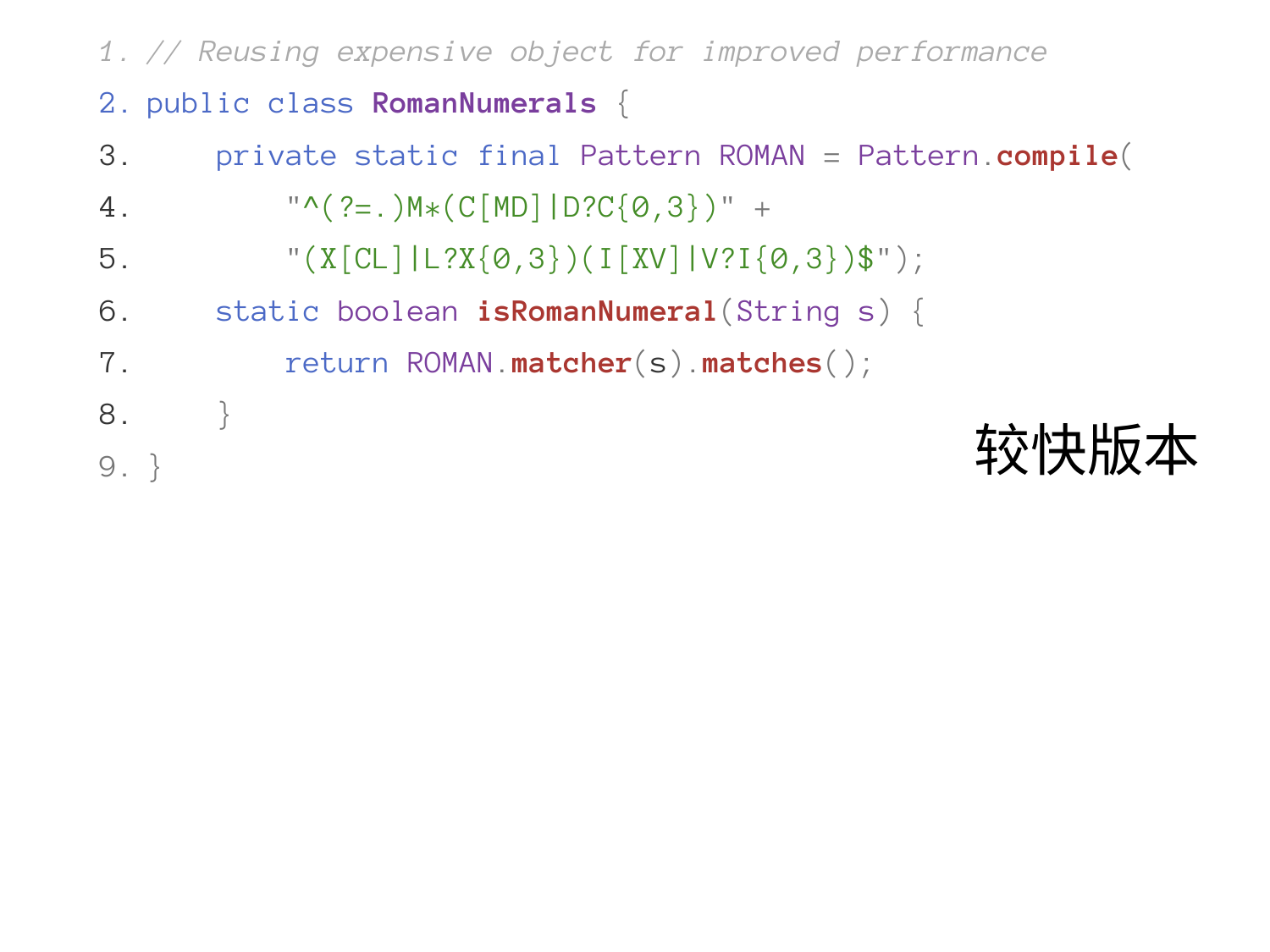

// Reusing expensive object for improved performance
public class RomanNumerals {
    private static final Pattern ROMAN = Pattern.compile(
        "^(?=.)M*(C[MD]|D?C{0,3})" +
        "(X[CL]|L?X{0,3})(I[XV]|V?I{0,3})$");
    static boolean isRomanNumeral(String s) {
        return ROMAN.matcher(s).matches();
    }
}
较快版本